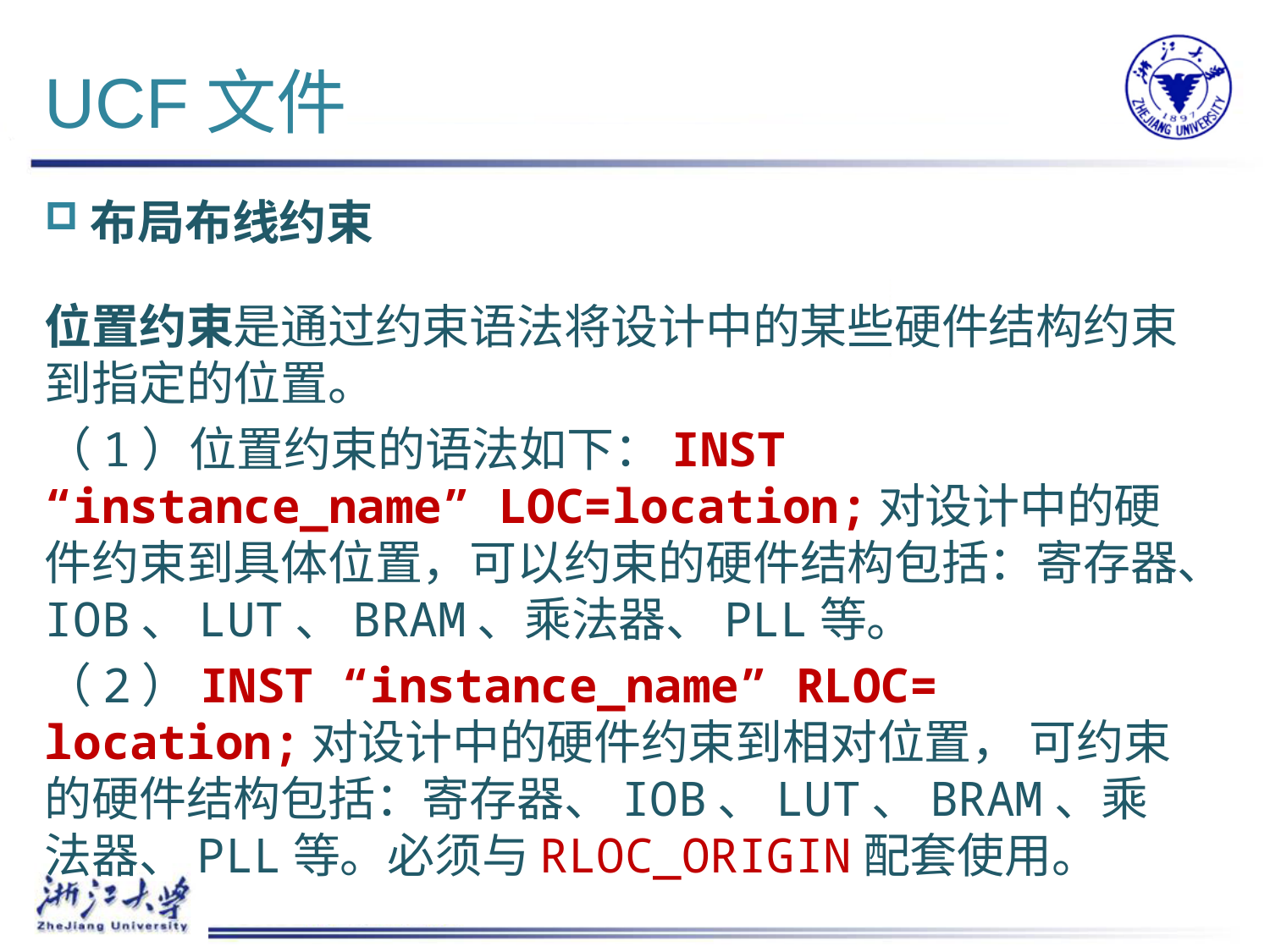

# UCF文件
布局布线约束

位置约束是通过约束语法将设计中的某些硬件结构约束到指定的位置。
（1）位置约束的语法如下：INST “instance_name” LOC=location;对设计中的硬件约束到具体位置，可以约束的硬件结构包括：寄存器、IOB、LUT、BRAM、乘法器、PLL等。
（2）INST “instance_name” RLOC= location;对设计中的硬件约束到相对位置， 可约束的硬件结构包括：寄存器、IOB、LUT、BRAM、乘法器、PLL等。必须与RLOC_ORIGIN配套使用。